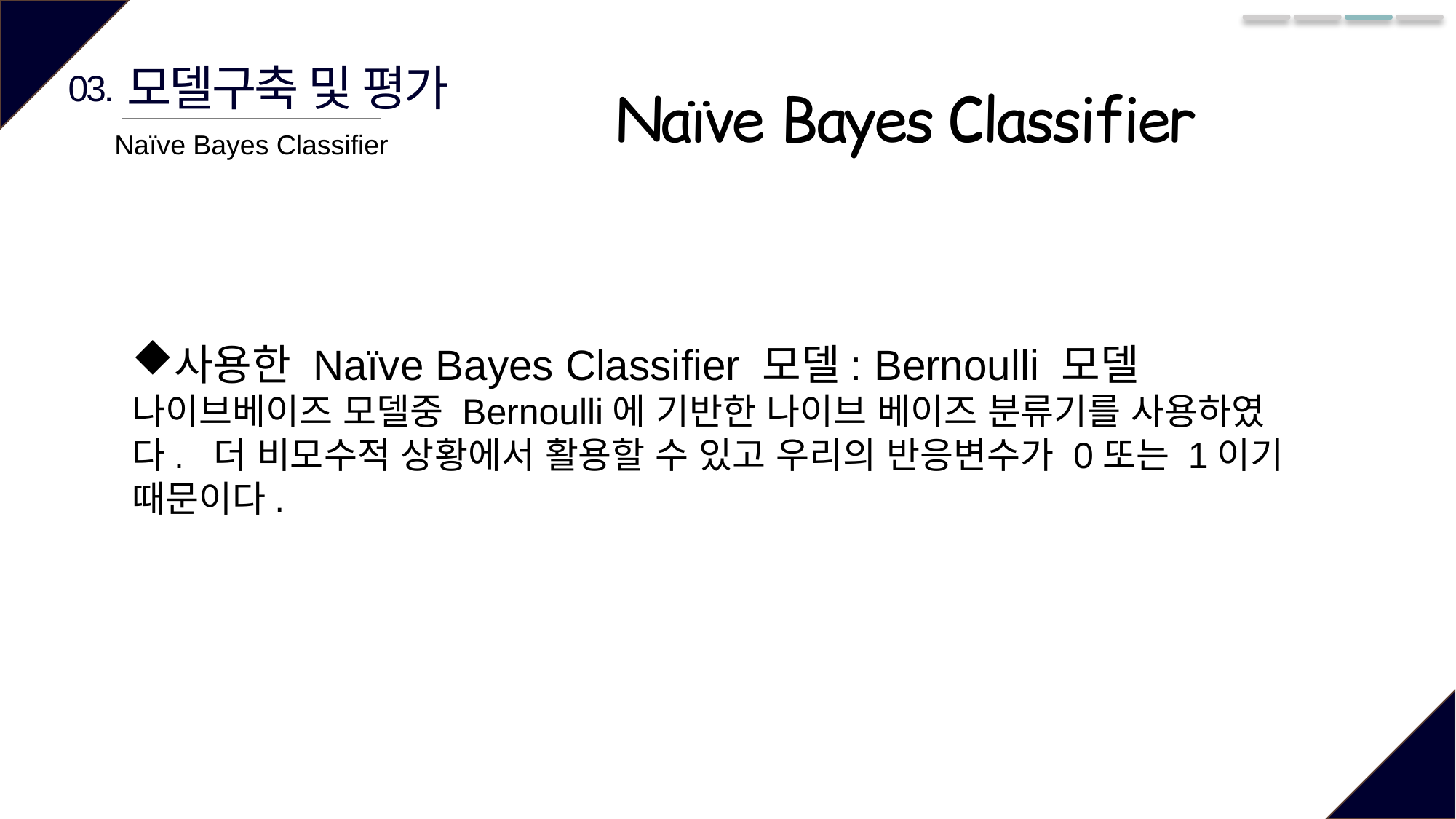

모델구축 및 평가
03.
Naïve Bayes Classifier
Naïve Bayes Classifier
사용한 Naïve Bayes Classifier 모델: Bernoulli 모델
나이브베이즈 모델중 Bernoulli에 기반한 나이브 베이즈 분류기를 사용하였다.  더 비모수적 상황에서 활용할 수 있고 우리의 반응변수가 0또는 1이기 때문이다.